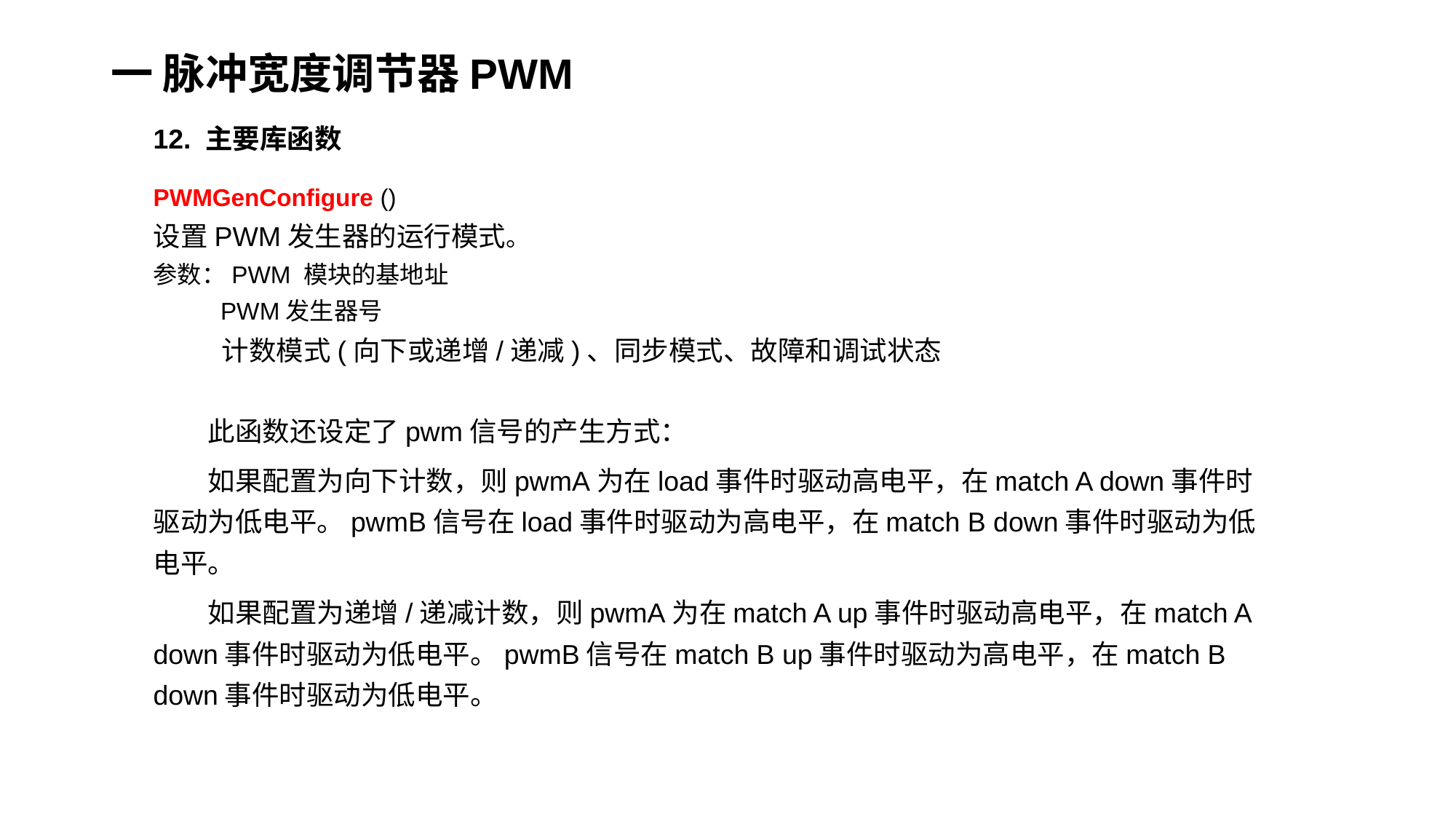

# 一 脉冲宽度调节器PWM
12. 主要库函数
PWMGenConfigure ()
设置PWM发生器的运行模式。
参数：PWM 模块的基地址
          PWM发生器号
          计数模式(向下或递增/递减)、同步模式、故障和调试状态
此函数还设定了pwm信号的产生方式：
如果配置为向下计数，则pwmA为在load事件时驱动高电平，在match A down事件时驱动为低电平。pwmB信号在load事件时驱动为高电平，在match B down事件时驱动为低电平。
如果配置为递增/递减计数，则pwmA为在match A up事件时驱动高电平，在match A down事件时驱动为低电平。pwmB信号在match B up事件时驱动为高电平，在match B down事件时驱动为低电平。